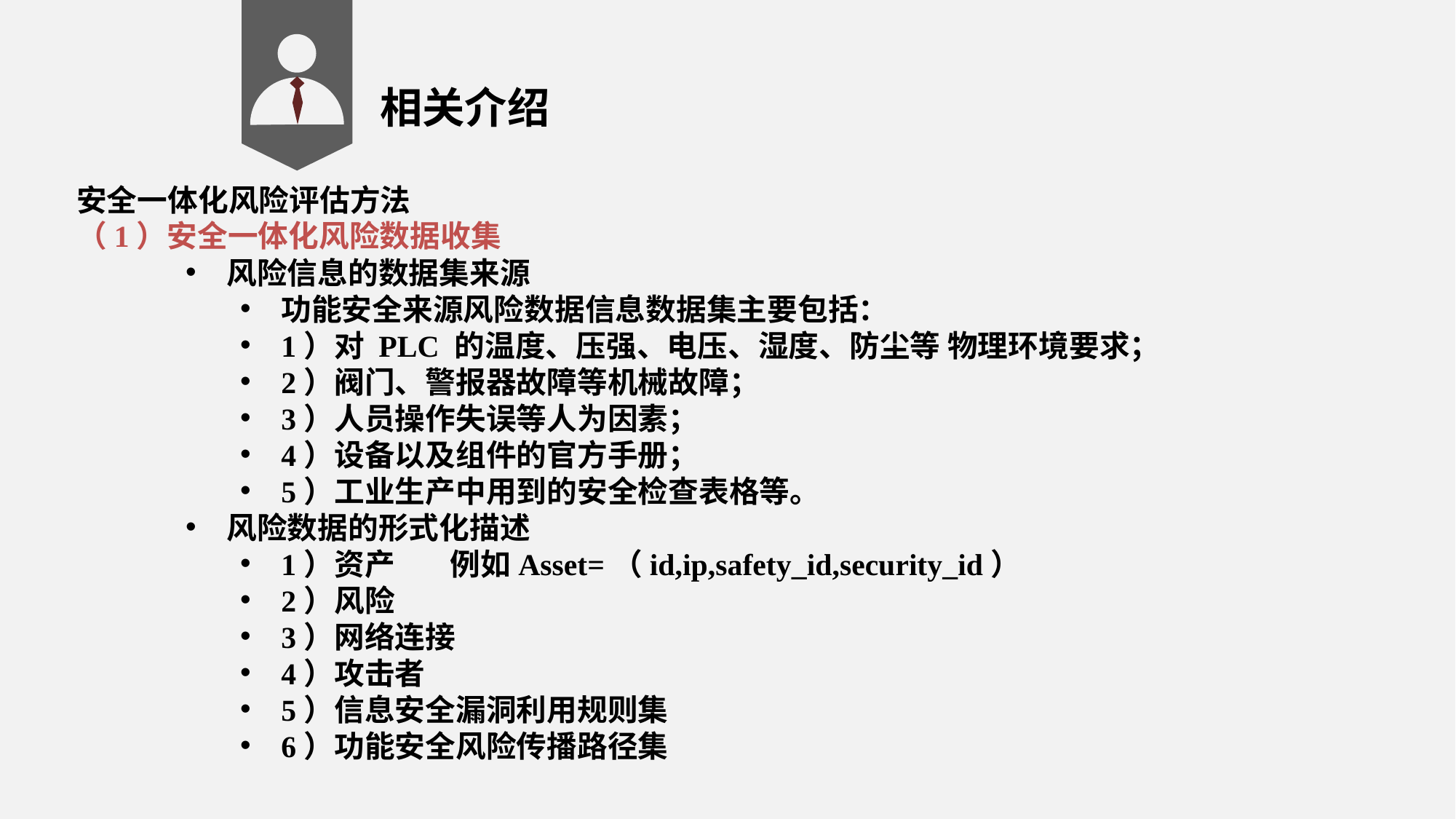

相关介绍
安全一体化风险评估方法
（1）安全一体化风险数据收集
风险信息的数据集来源
功能安全来源风险数据信息数据集主要包括：
1）对 PLC 的温度、压强、电压、湿度、防尘等 物理环境要求；
2）阀门、警报器故障等机械故障；
3）人员操作失误等人为因素；
4）设备以及组件的官方手册；
5）工业生产中用到的安全检查表格等。
风险数据的形式化描述
1）资产        例如Asset=（id,ip,safety_id,security_id）
2）风险
3）网络连接
4）攻击者
5）信息安全漏洞利用规则集
6）功能安全风险传播路径集